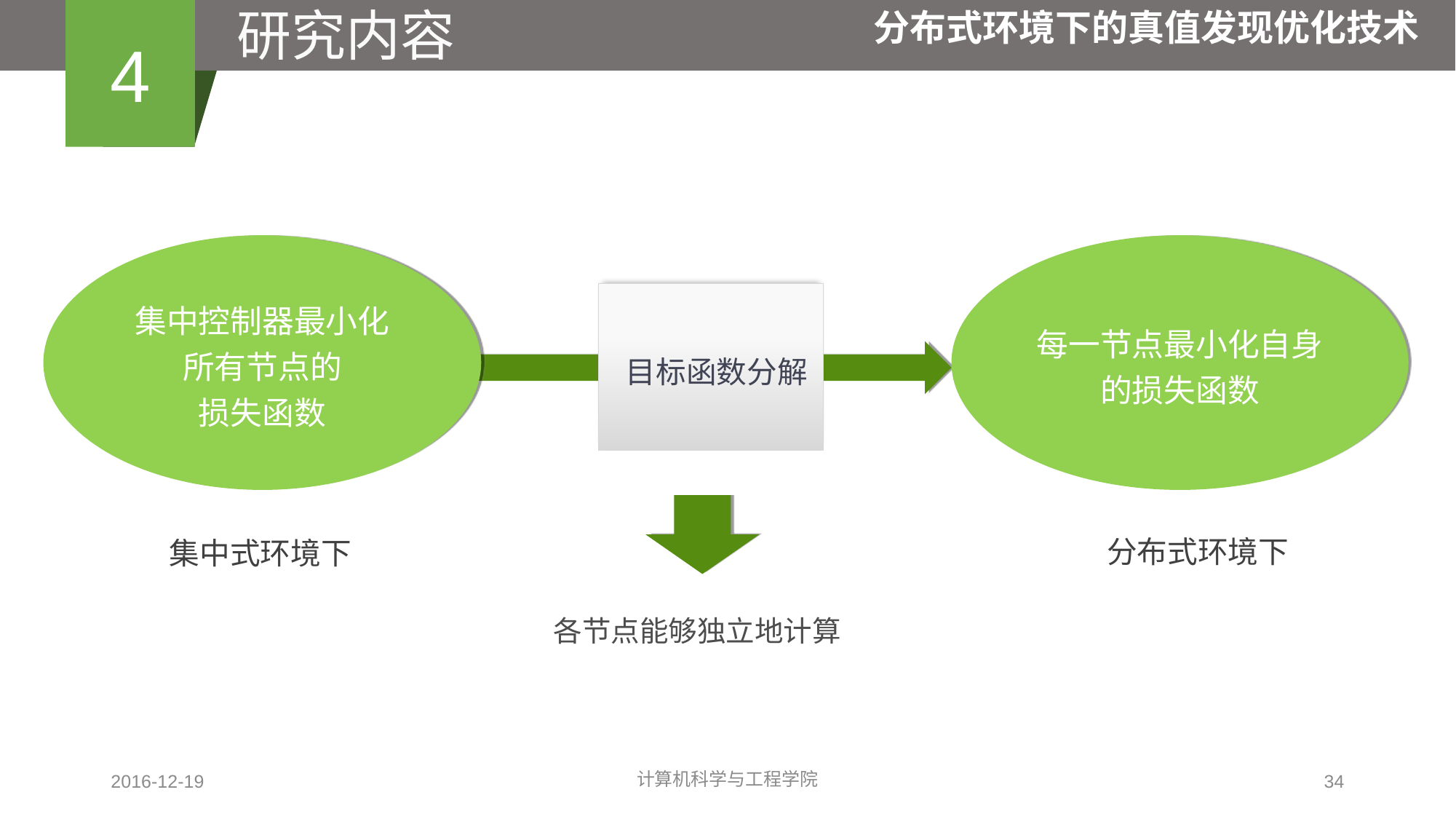

研究内容
4

分布式环境下的真值发现优化技术
集中控制器最小化所有节点的
损失函数
每一节点最小化自身的损失函数
 目标函数分解

分布式环境下
集中式环境下
各节点能够独立地计算
2016-12-19
计算机科学与工程学院
34